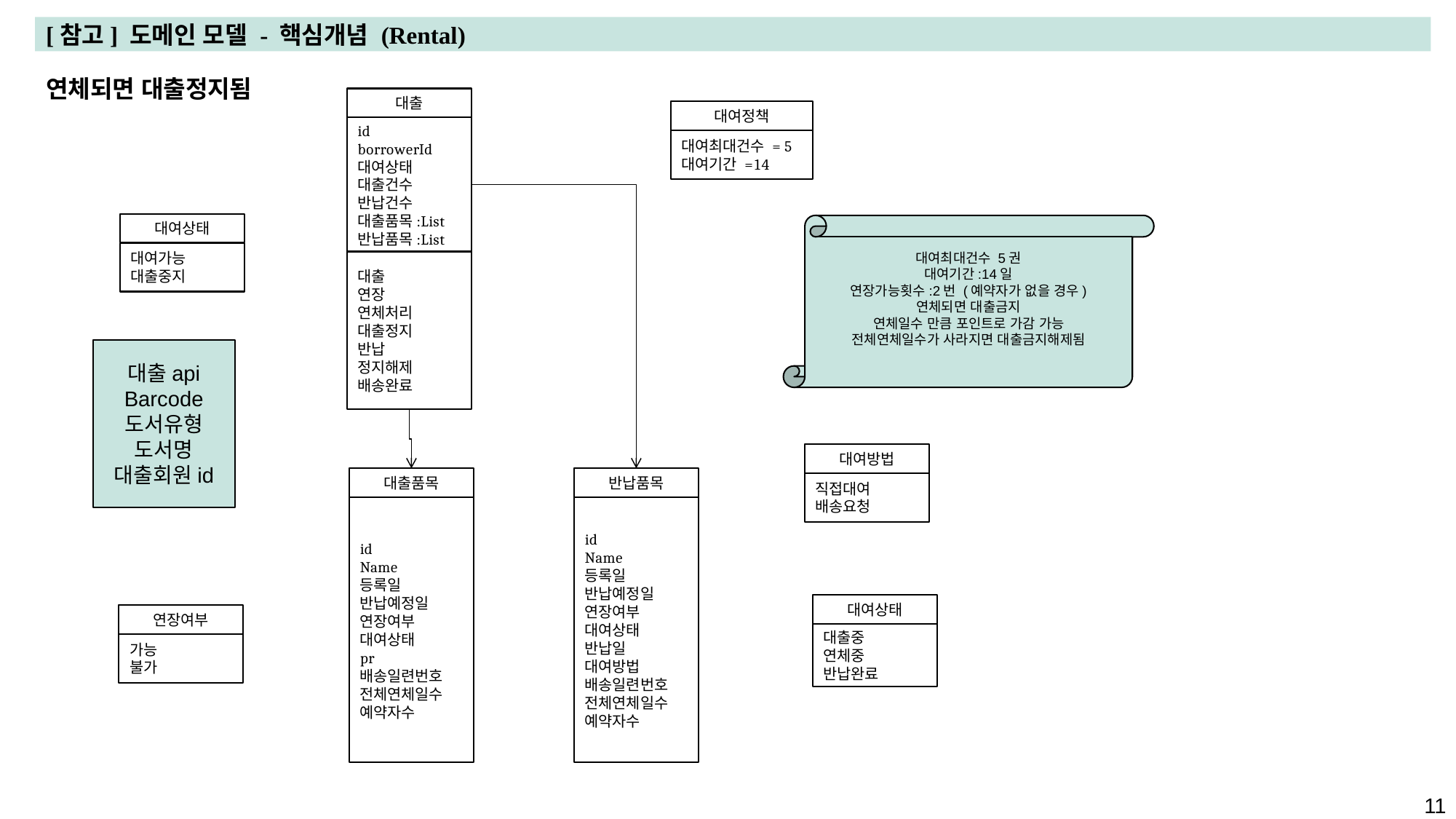

# [참고] 도메인 모델 - 핵심개념 (Rental)
연체되면 대출정지됨

대출
id
borrowerId
대여상태
대출건수
반납건수
대출품목:List
반납품목:List
대출
연장
연체처리
대출정지
반납
정지해제
배송완료
대여정책
대여최대건수 = 5
대여기간 =14
대여상태
대여가능
대출중지
대여최대건수 5권
대여기간:14일
연장가능횟수:2번 (예약자가 없을 경우)
연체되면 대출금지
연체일수 만큼 포인트로 가감 가능
전체연체일수가 사라지면 대출금지해제됨

대출api
Barcode
도서유형
도서명
대출회원id
대여방법
직접대여
배송요청
대출품목
id
Name
등록일
반납예정일
연장여부
대여상태
pr
배송일련번호
전체연체일수
예약자수
반납품목
id
Name
등록일
반납예정일
연장여부
대여상태
반납일
대여방법
배송일련번호
전체연체일수
예약자수
대여상태
대출중
연체중
반납완료
연장여부
가능
불가